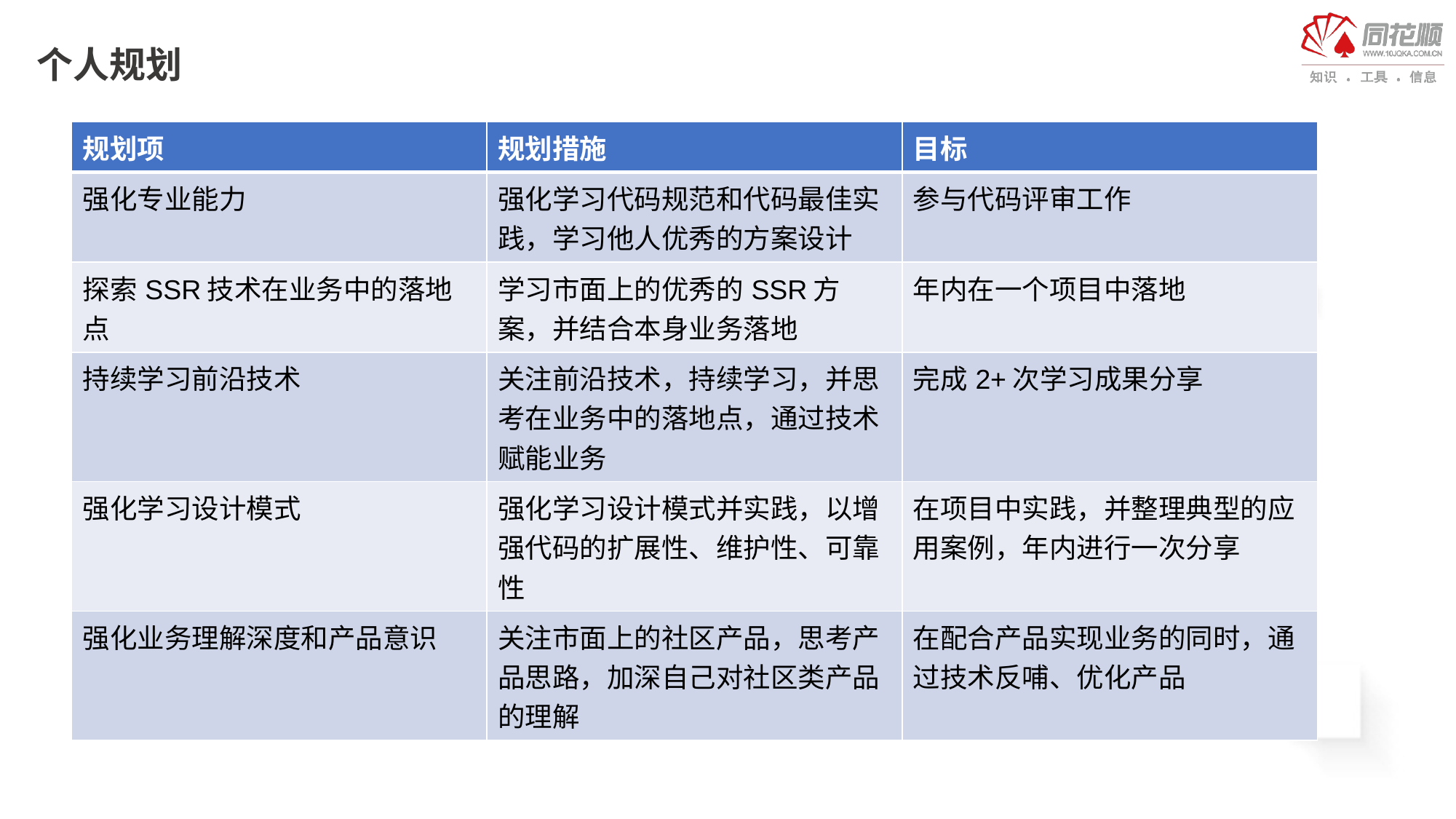

E6636BC20180234D78A0072836F0B3B062B9B207100DDB20A0D98F39B16C2BA34B43BC38C168AB0122592F0838465CEB921921FAF1D0ABC11BBFC26B7F4E1ADA24FB2EADD526949754C728F767A2439F9FD0E9157C626057A81A5197EE01DCA8DD06229F4E3

E6636BC20180234D78A0072836F0BC80E2B9B20A18B0FB70A5D98E39B11D2BE33B48B338916E0B0C22E9220838467CEBA219210AB1D09B411BBFC268761E16D824FA29AD932DD49764B92B476A024CE64A31EE19775BC05E98E8F198783F6C08DEA629946E3
个人规划
| 规划项 | 规划措施 | 目标 |
| --- | --- | --- |
| 强化专业能力 | 强化学习代码规范和代码最佳实践，学习他人优秀的方案设计 | 参与代码评审工作 |
| 探索SSR技术在业务中的落地点 | 学习市面上的优秀的SSR方案，并结合本身业务落地 | 年内在一个项目中落地 |
| 持续学习前沿技术 | 关注前沿技术，持续学习，并思考在业务中的落地点，通过技术赋能业务 | 完成2+次学习成果分享 |
| 强化学习设计模式 | 强化学习设计模式并实践，以增强代码的扩展性、维护性、可靠性 | 在项目中实践，并整理典型的应用案例，年内进行一次分享 |
| 强化业务理解深度和产品意识 | 关注市面上的社区产品，思考产品思路，加深自己对社区类产品的理解 | 在配合产品实现业务的同时，通过技术反哺、优化产品 |